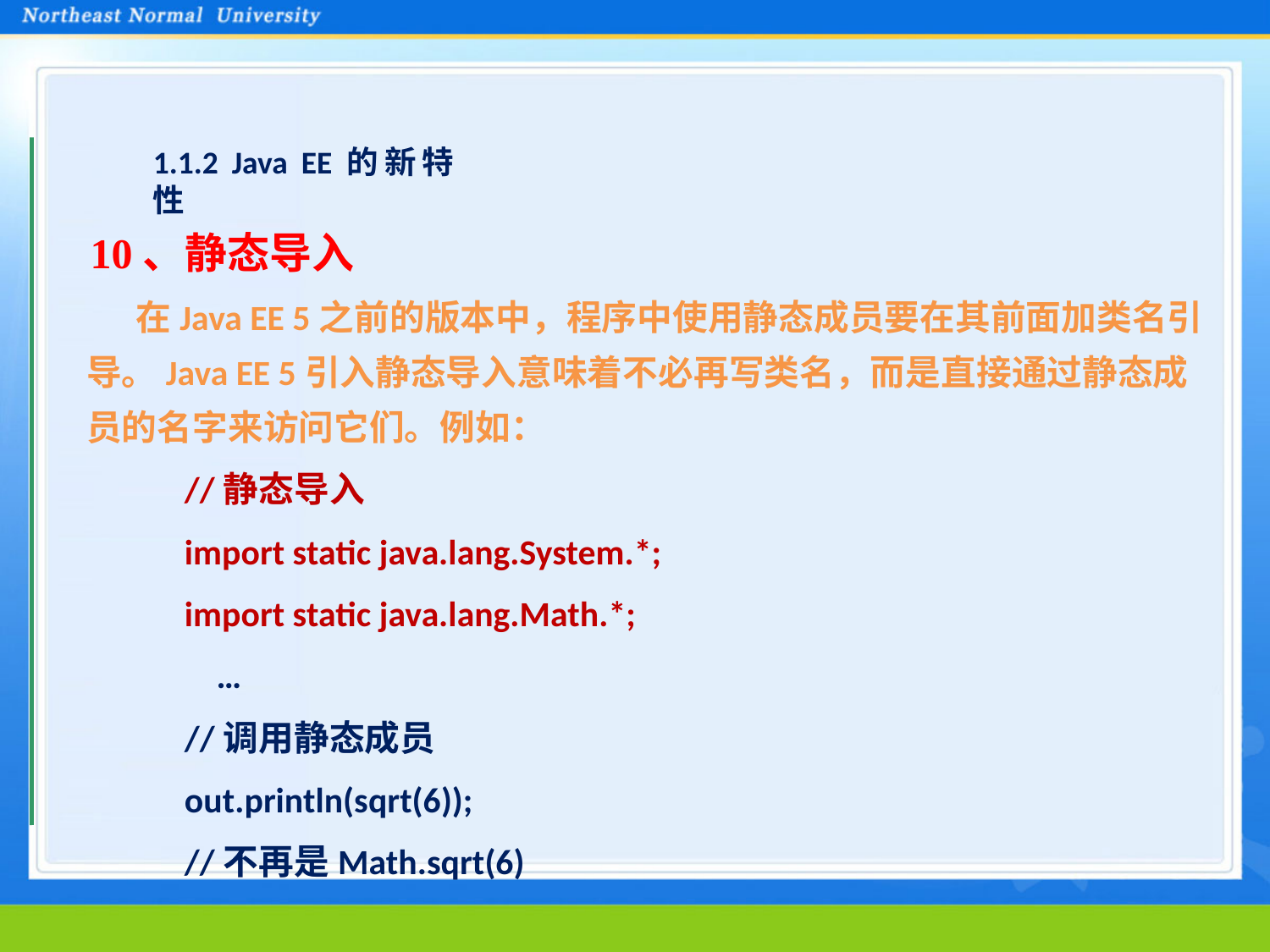

#
1.1.2 Java EE的新特性
10、静态导入
在Java EE 5之前的版本中，程序中使用静态成员要在其前面加类名引导。Java EE 5引入静态导入意味着不必再写类名，而是直接通过静态成员的名字来访问它们。例如：
      //静态导入
      import static java.lang.System.*;
      import static java.lang.Math.*;
          …
      //调用静态成员
      out.println(sqrt(6));
      //不再是Math.sqrt(6)